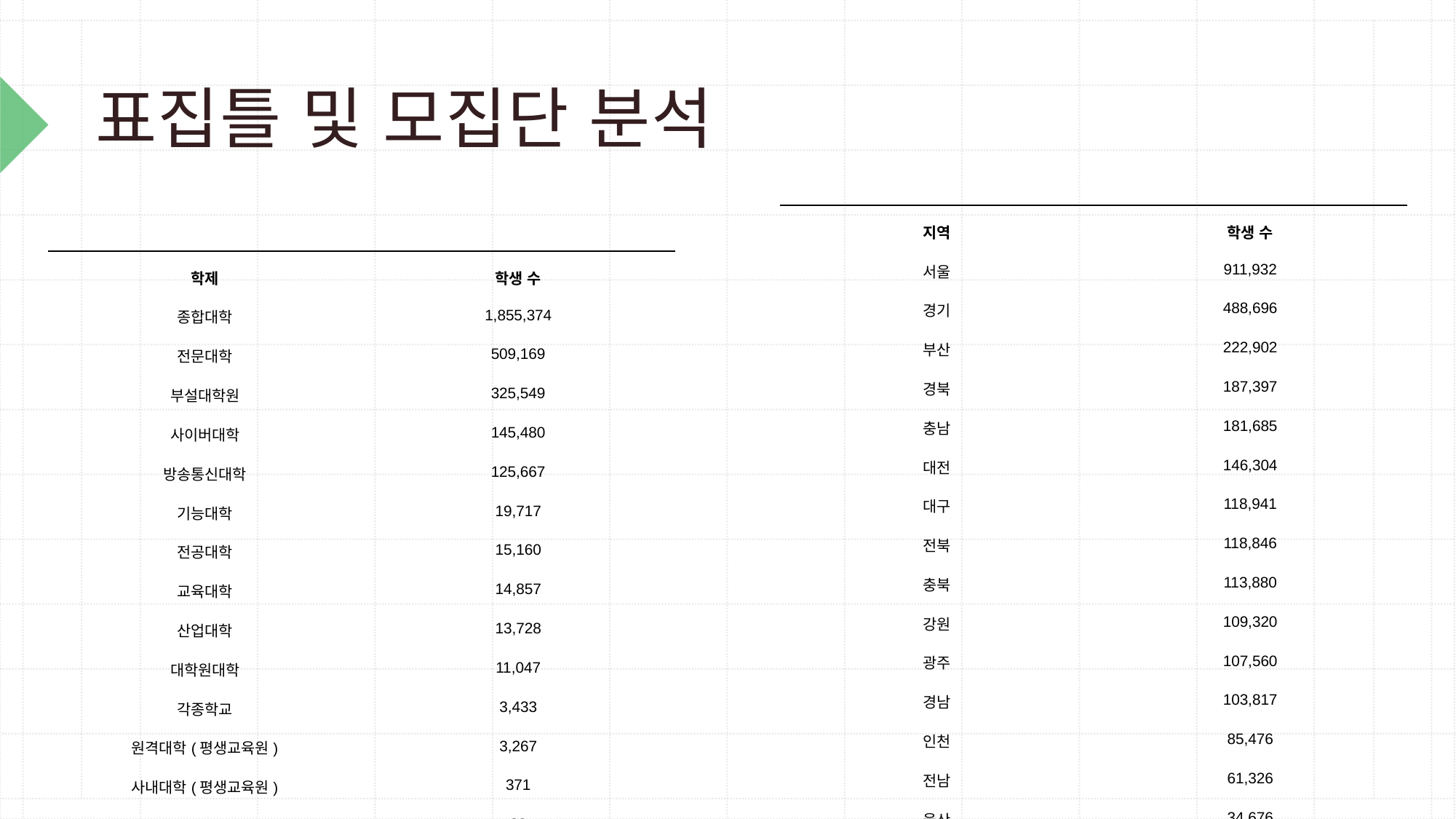

# 표집틀 및 모집단 분석
| 지역 | 학생 수 |
| --- | --- |
| 서울 | 911,932 |
| 경기 | 488,696 |
| 부산 | 222,902 |
| 경북 | 187,397 |
| 충남 | 181,685 |
| 대전 | 146,304 |
| 대구 | 118,941 |
| 전북 | 118,846 |
| 충북 | 113,880 |
| 강원 | 109,320 |
| 광주 | 107,560 |
| 경남 | 103,817 |
| 인천 | 85,476 |
| 전남 | 61,326 |
| 울산 | 34,676 |
| 제주 | 26,942 |
| 세종 | 23,148 |
| 소계 | 3,042,848 |
| 학제 | 학생 수 |
| --- | --- |
| 종합대학 | 1,855,374 |
| 전문대학 | 509,169 |
| 부설대학원 | 325,549 |
| 사이버대학 | 145,480 |
| 방송통신대학 | 125,667 |
| 기능대학 | 19,717 |
| 전공대학 | 15,160 |
| 교육대학 | 14,857 |
| 산업대학 | 13,728 |
| 대학원대학 | 11,047 |
| 각종학교 | 3,433 |
| 원격대학(평생교육원) | 3,267 |
| 사내대학(평생교육원) | 371 |
| 기술대학 | 29 |
| 소계 | 3,042,848 |